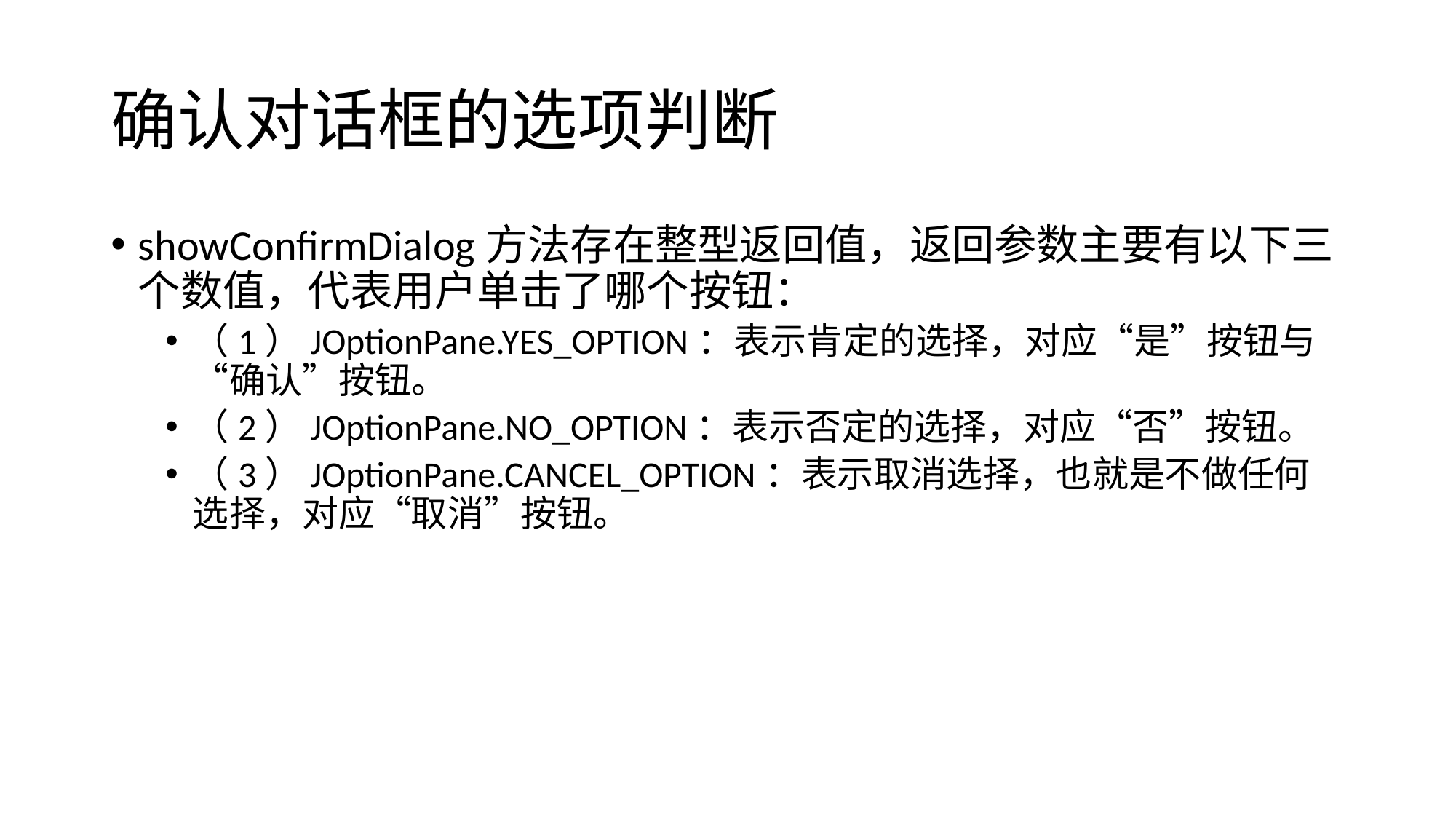

# 确认对话框的选项判断
showConfirmDialog方法存在整型返回值，返回参数主要有以下三个数值，代表用户单击了哪个按钮：
（1）JOptionPane.YES_OPTION：表示肯定的选择，对应“是”按钮与“确认”按钮。
（2）JOptionPane.NO_OPTION：表示否定的选择，对应“否”按钮。
（3）JOptionPane.CANCEL_OPTION：表示取消选择，也就是不做任何选择，对应“取消”按钮。